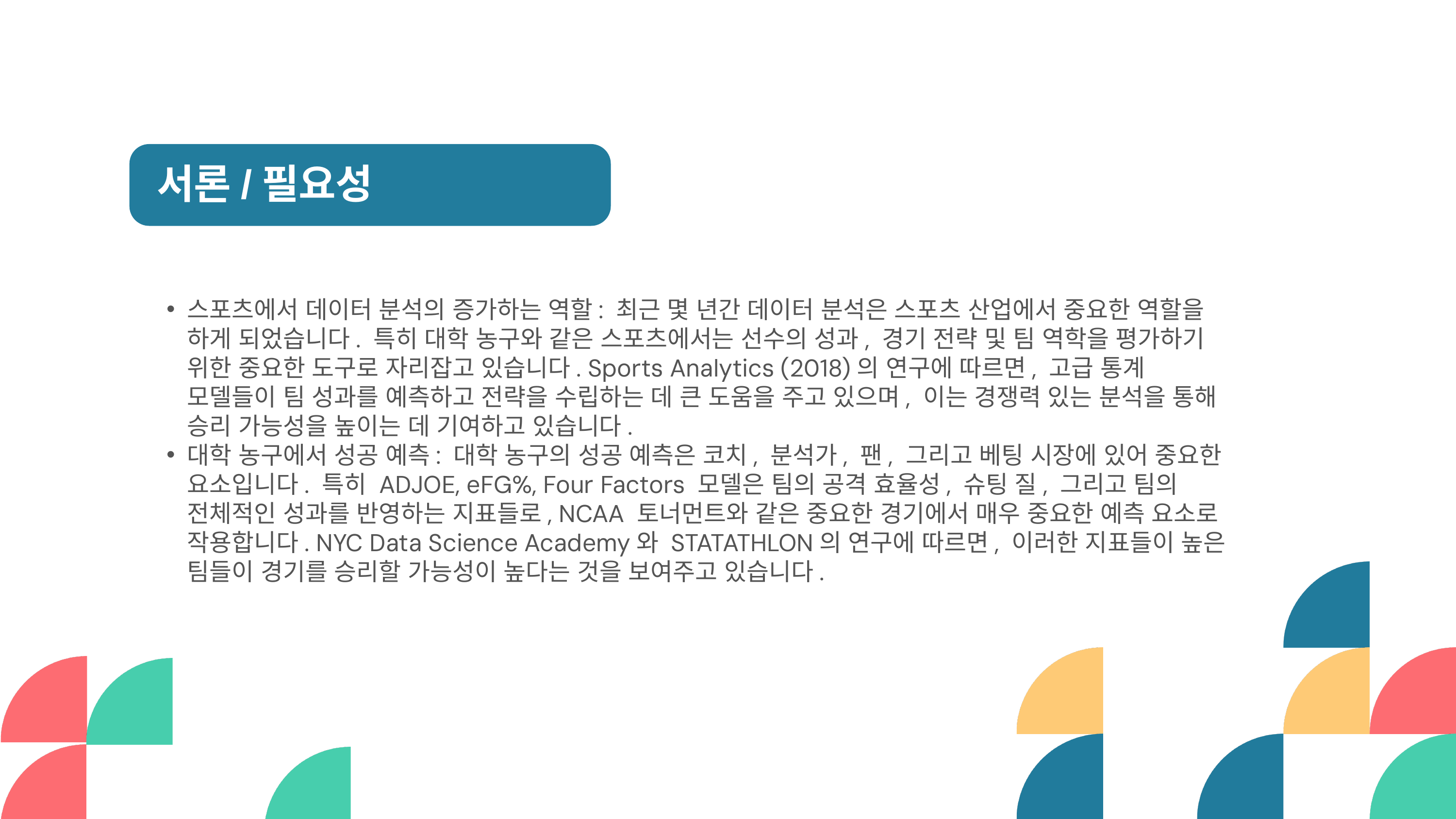

서론/필요성
스포츠에서 데이터 분석의 증가하는 역할: 최근 몇 년간 데이터 분석은 스포츠 산업에서 중요한 역할을 하게 되었습니다. 특히 대학 농구와 같은 스포츠에서는 선수의 성과, 경기 전략 및 팀 역학을 평가하기 위한 중요한 도구로 자리잡고 있습니다. Sports Analytics (2018)의 연구에 따르면, 고급 통계 모델들이 팀 성과를 예측하고 전략을 수립하는 데 큰 도움을 주고 있으며, 이는 경쟁력 있는 분석을 통해 승리 가능성을 높이는 데 기여하고 있습니다.
대학 농구에서 성공 예측: 대학 농구의 성공 예측은 코치, 분석가, 팬, 그리고 베팅 시장에 있어 중요한 요소입니다. 특히 ADJOE, eFG%, Four Factors 모델은 팀의 공격 효율성, 슈팅 질, 그리고 팀의 전체적인 성과를 반영하는 지표들로, NCAA 토너먼트와 같은 중요한 경기에서 매우 중요한 예측 요소로 작용합니다. NYC Data Science Academy와 STATATHLON의 연구에 따르면, 이러한 지표들이 높은 팀들이 경기를 승리할 가능성이 높다는 것을 보여주고 있습니다.